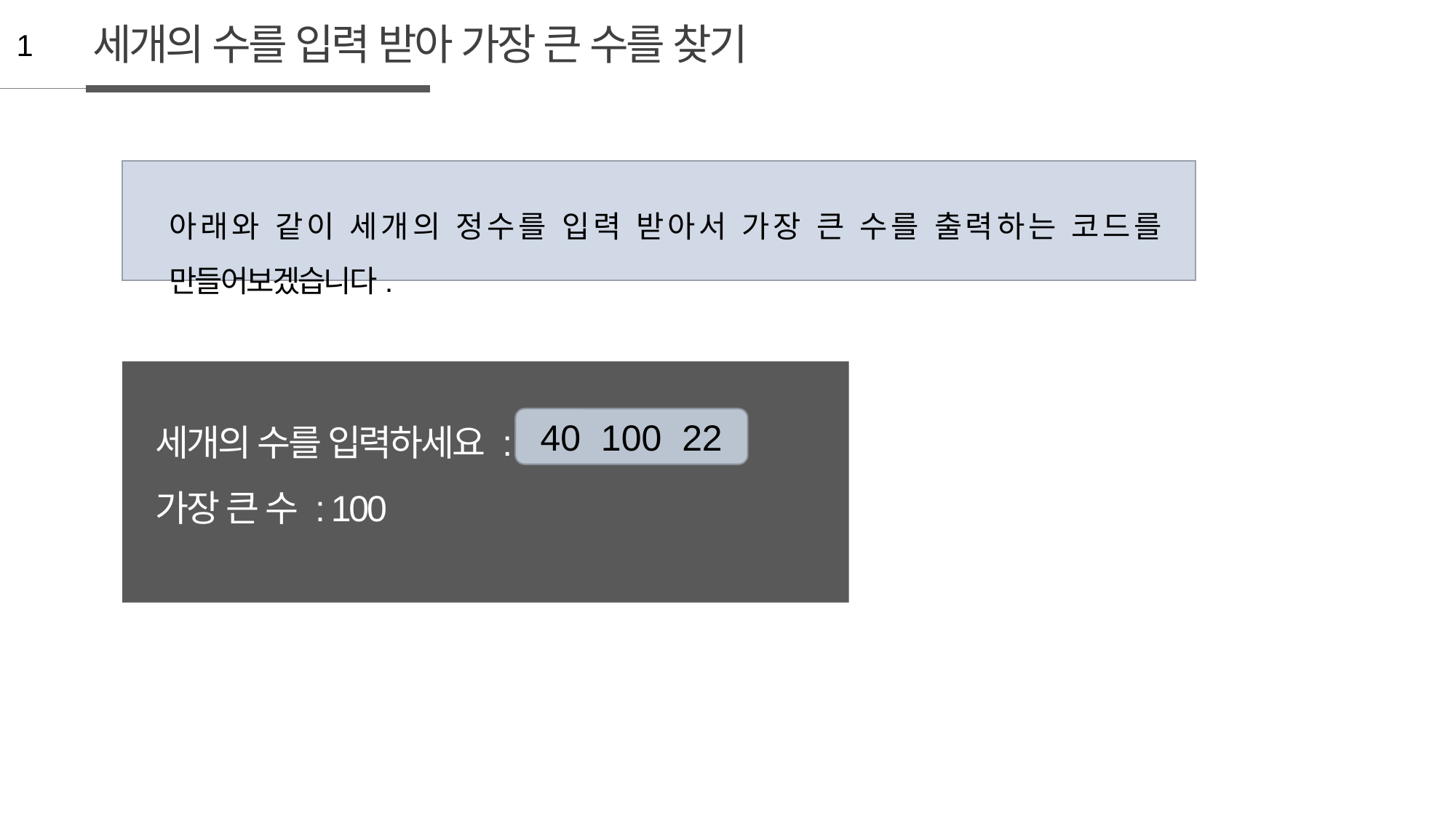

세개의 수를 입력 받아 가장 큰 수를 찾기
1

아래와 같이 세개의 정수를 입력 받아서 가장 큰 수를 출력하는 코드를 만들어보겠습니다.

세개의 수를 입력하세요 :
가장 큰 수 : 100
40  100  22